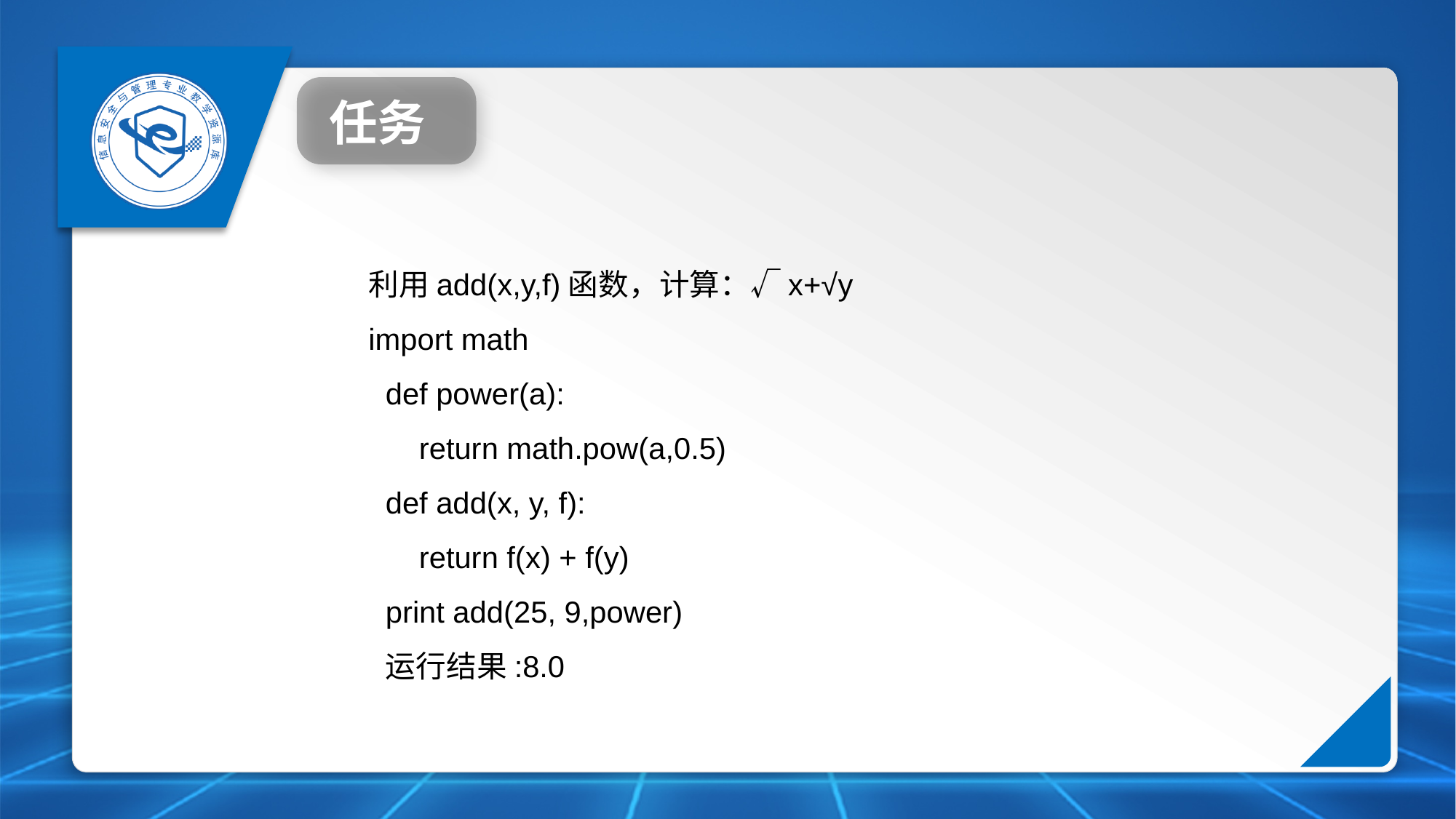

任务
利用add(x,y,f)函数，计算：√x+√y
import math
def power(a):
    return math.pow(a,0.5)
def add(x, y, f):
    return f(x) + f(y)
print add(25, 9,power)
运行结果:8.0